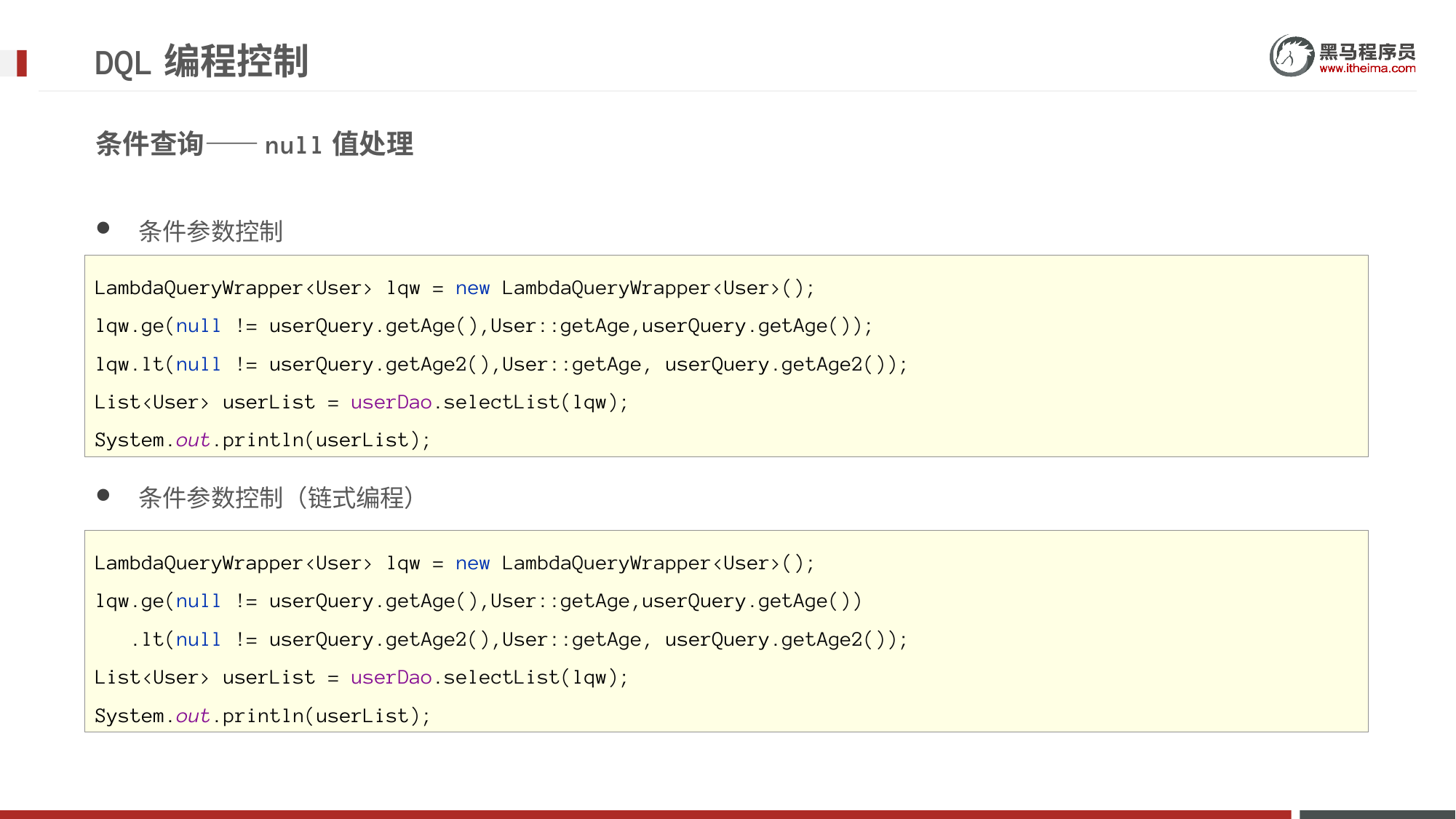

# DQL编程控制
条件查询——null值处理
条件参数控制

条件参数控制（链式编程）

LambdaQueryWrapper<User> lqw = new LambdaQueryWrapper<User>();
lqw.ge(null != userQuery.getAge(),User::getAge,userQuery.getAge());
lqw.lt(null != userQuery.getAge2(),User::getAge, userQuery.getAge2());
List<User> userList = userDao.selectList(lqw);
System.out.println(userList);
LambdaQueryWrapper<User> lqw = new LambdaQueryWrapper<User>();
lqw.ge(null != userQuery.getAge(),User::getAge,userQuery.getAge())
   .lt(null != userQuery.getAge2(),User::getAge, userQuery.getAge2());
List<User> userList = userDao.selectList(lqw);
System.out.println(userList);